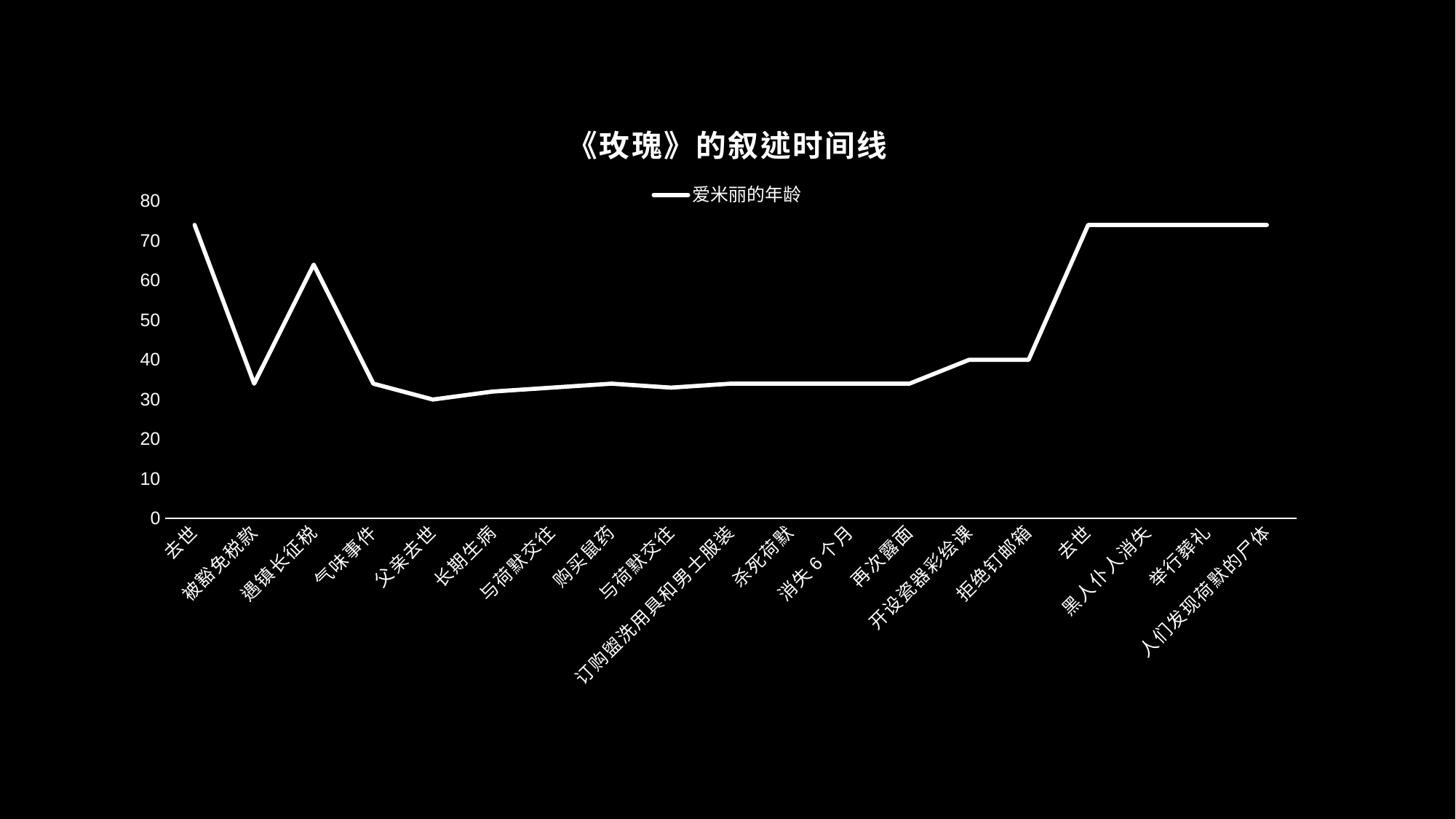

### Chart: 《玫瑰》的叙述时间线

| Category | 爱米丽的年龄 |
|---|---|
| 去世 | 74.0 |
| 被豁免税款 | 34.0 |
| 遇镇长征税 | 64.0 |
| 气味事件 | 34.0 |
| 父亲去世 | 30.0 |
| 长期生病 | 32.0 |
| 与荷默交往 | 33.0 |
| 购买鼠药 | 34.0 |
| 与荷默交往 | 33.0 |
| 订购盥洗用具和男士服装 | 34.0 |
| 杀死荷默 | 34.0 |
| 消失6个月 | 34.0 |
| 再次露面 | 34.0 |
| 开设瓷器彩绘课 | 40.0 |
| 拒绝钉邮箱 | 40.0 |
| 去世 | 74.0 |
| 黑人仆人消失 | 74.0 |
| 举行葬礼 | 74.0 |
| 人们发现荷默的尸体 | 74.0 |